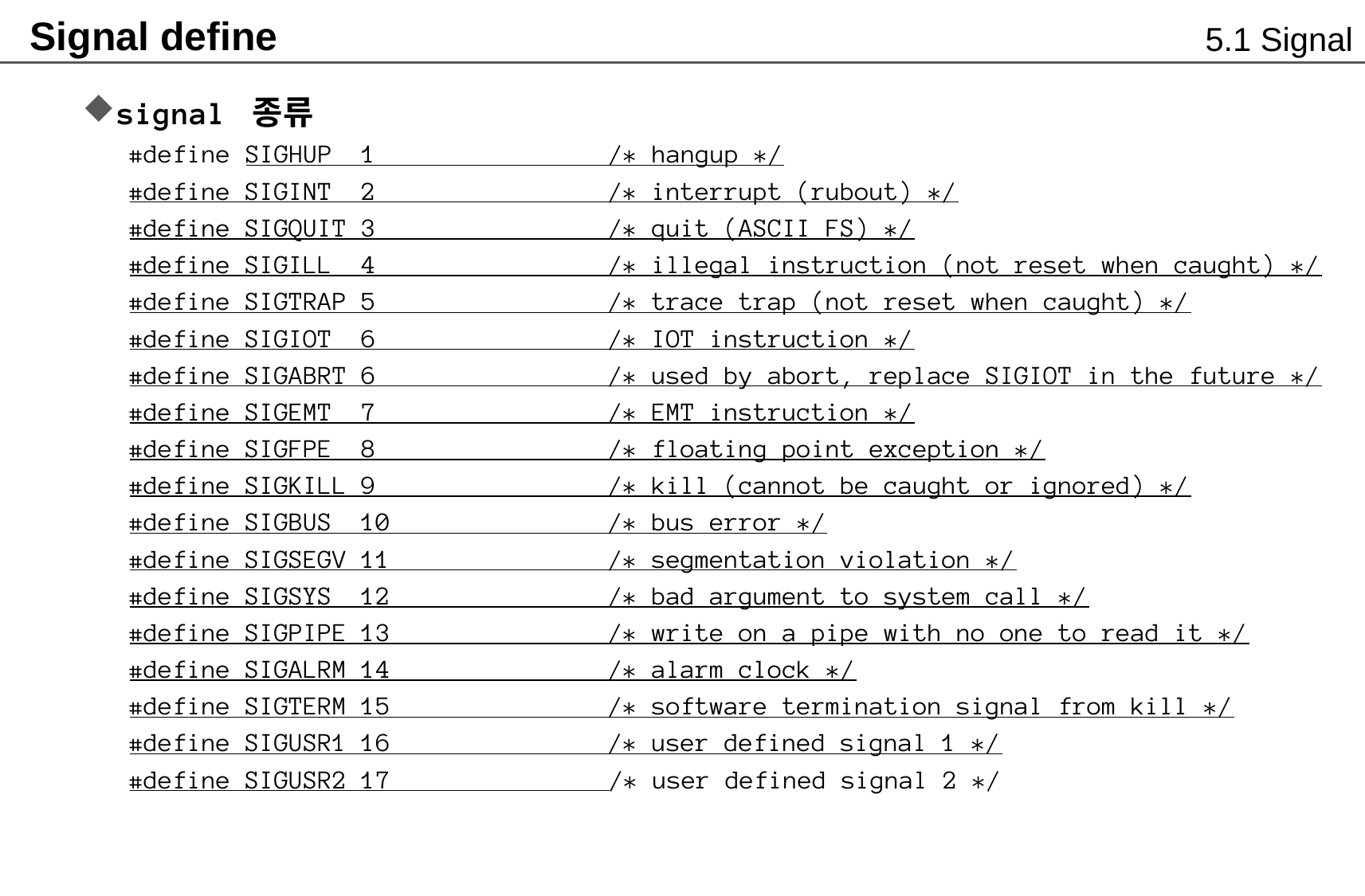

# Signal define
5.1 Signal

signal 종류
#define SIGHUP  1                /* hangup */
#define SIGINT  2                /* interrupt (rubout) */
#define SIGQUIT 3                /* quit (ASCII FS) */
#define SIGILL  4                /* illegal instruction (not reset when caught) */
#define SIGTRAP 5                /* trace trap (not reset when caught) */
#define SIGIOT  6                /* IOT instruction */
#define SIGABRT 6                /* used by abort, replace SIGIOT in the future */
#define SIGEMT  7                /* EMT instruction */
#define SIGFPE  8                /* floating point exception */
#define SIGKILL 9                /* kill (cannot be caught or ignored) */
#define SIGBUS  10               /* bus error */
#define SIGSEGV 11               /* segmentation violation */
#define SIGSYS  12               /* bad argument to system call */
#define SIGPIPE 13               /* write on a pipe with no one to read it */
#define SIGALRM 14               /* alarm clock */
#define SIGTERM 15               /* software termination signal from kill */
#define SIGUSR1 16               /* user defined signal 1 */
#define SIGUSR2 17               /* user defined signal 2 */